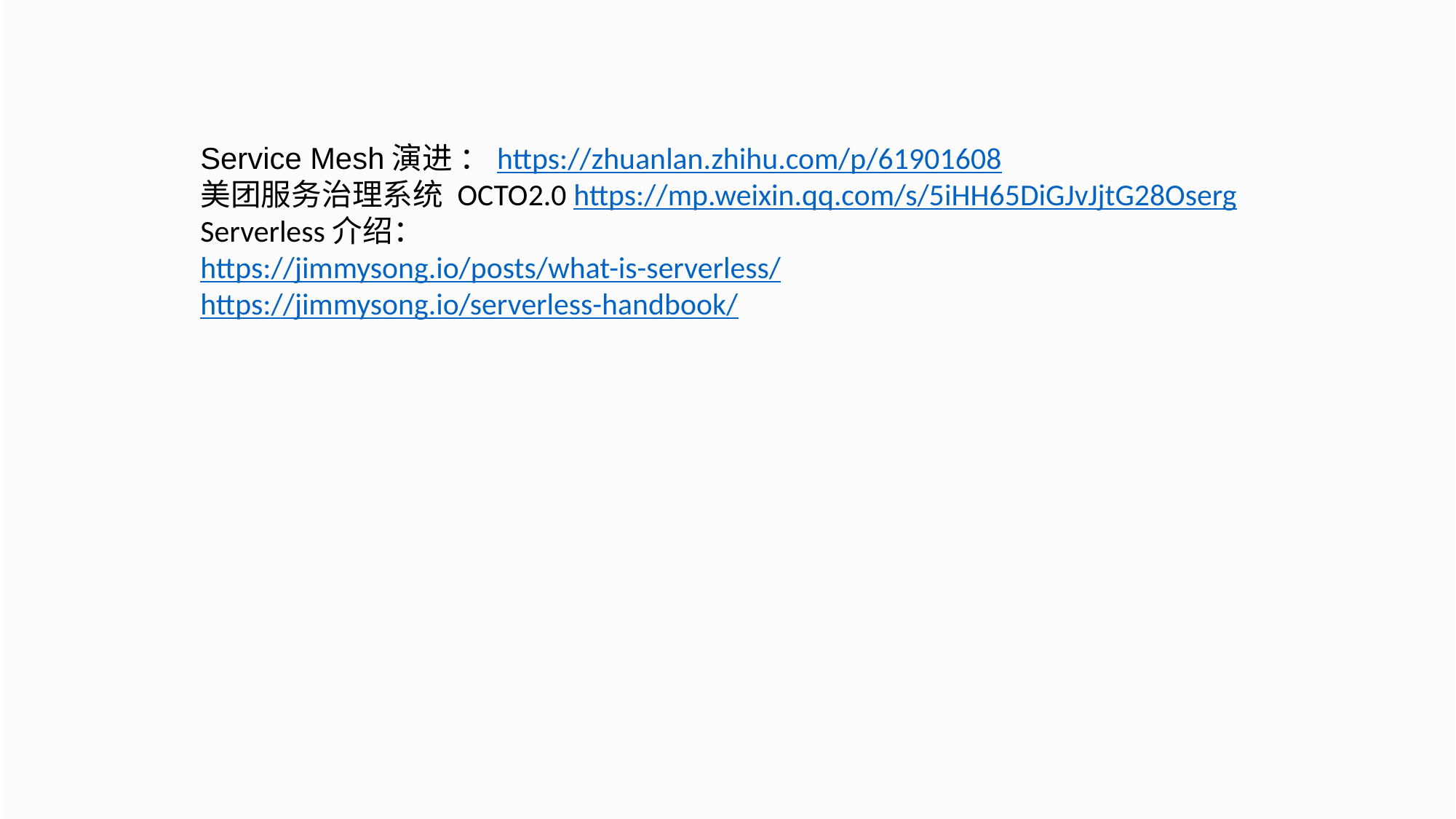

Service Mesh演进 ：https://zhuanlan.zhihu.com/p/61901608
美团服务治理系统 OCTO2.0 https://mp.weixin.qq.com/s/5iHH65DiGJvJjtG28Oserg
Serverless介绍：
https://jimmysong.io/posts/what-is-serverless/
https://jimmysong.io/serverless-handbook/